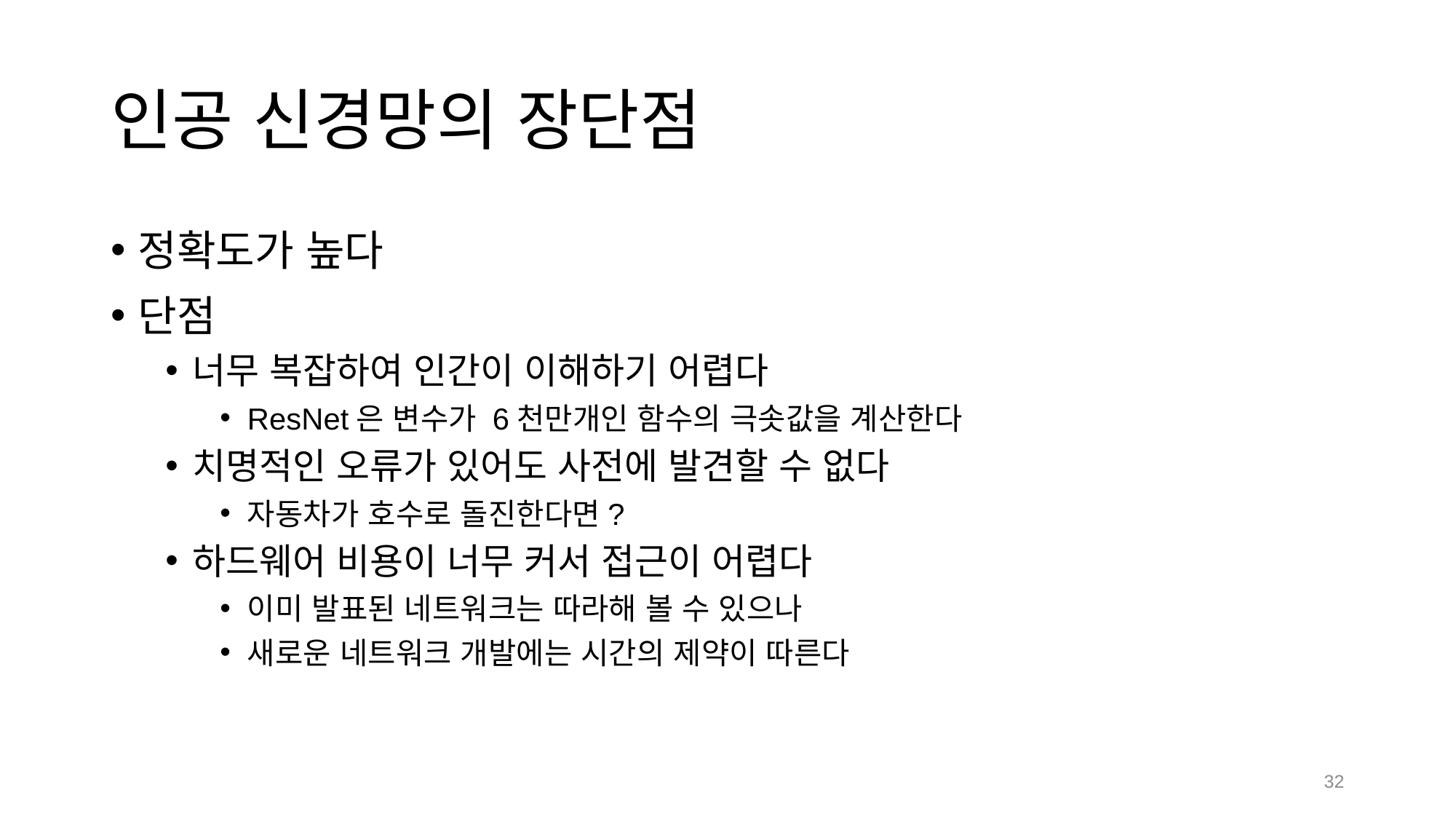

# 인공 신경망의 장단점
정확도가 높다
단점
너무 복잡하여 인간이 이해하기 어렵다
ResNet은 변수가 6천만개인 함수의 극솟값을 계산한다
치명적인 오류가 있어도 사전에 발견할 수 없다
자동차가 호수로 돌진한다면?
하드웨어 비용이 너무 커서 접근이 어렵다
이미 발표된 네트워크는 따라해 볼 수 있으나
새로운 네트워크 개발에는 시간의 제약이 따른다
32